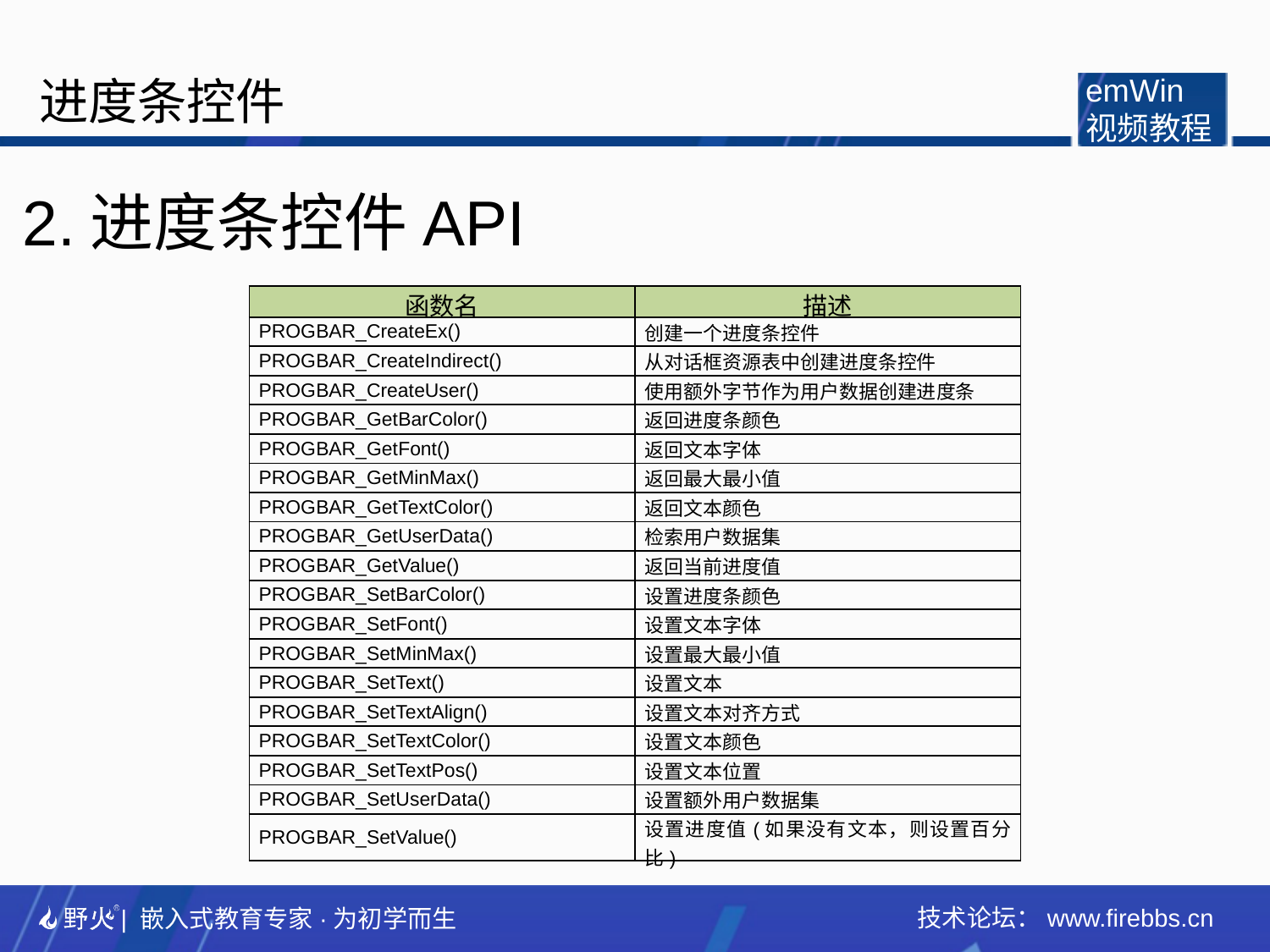

进度条控件
emWin
视频教程
2.进度条控件API
| 函数名 | 描述 |
| --- | --- |
| PROGBAR\_CreateEx() | 创建一个进度条控件 |
| PROGBAR\_CreateIndirect() | 从对话框资源表中创建进度条控件 |
| PROGBAR\_CreateUser() | 使用额外字节作为用户数据创建进度条 |
| PROGBAR\_GetBarColor() | 返回进度条颜色 |
| PROGBAR\_GetFont() | 返回文本字体 |
| PROGBAR\_GetMinMax() | 返回最大最小值 |
| PROGBAR\_GetTextColor() | 返回文本颜色 |
| PROGBAR\_GetUserData() | 检索用户数据集 |
| PROGBAR\_GetValue() | 返回当前进度值 |
| PROGBAR\_SetBarColor() | 设置进度条颜色 |
| PROGBAR\_SetFont() | 设置文本字体 |
| PROGBAR\_SetMinMax() | 设置最大最小值 |
| PROGBAR\_SetText() | 设置文本 |
| PROGBAR\_SetTextAlign() | 设置文本对齐方式 |
| PROGBAR\_SetTextColor() | 设置文本颜色 |
| PROGBAR\_SetTextPos() | 设置文本位置 |
| PROGBAR\_SetUserData() | 设置额外用户数据集 |
| PROGBAR\_SetValue() | 设置进度值(如果没有文本，则设置百分比) |